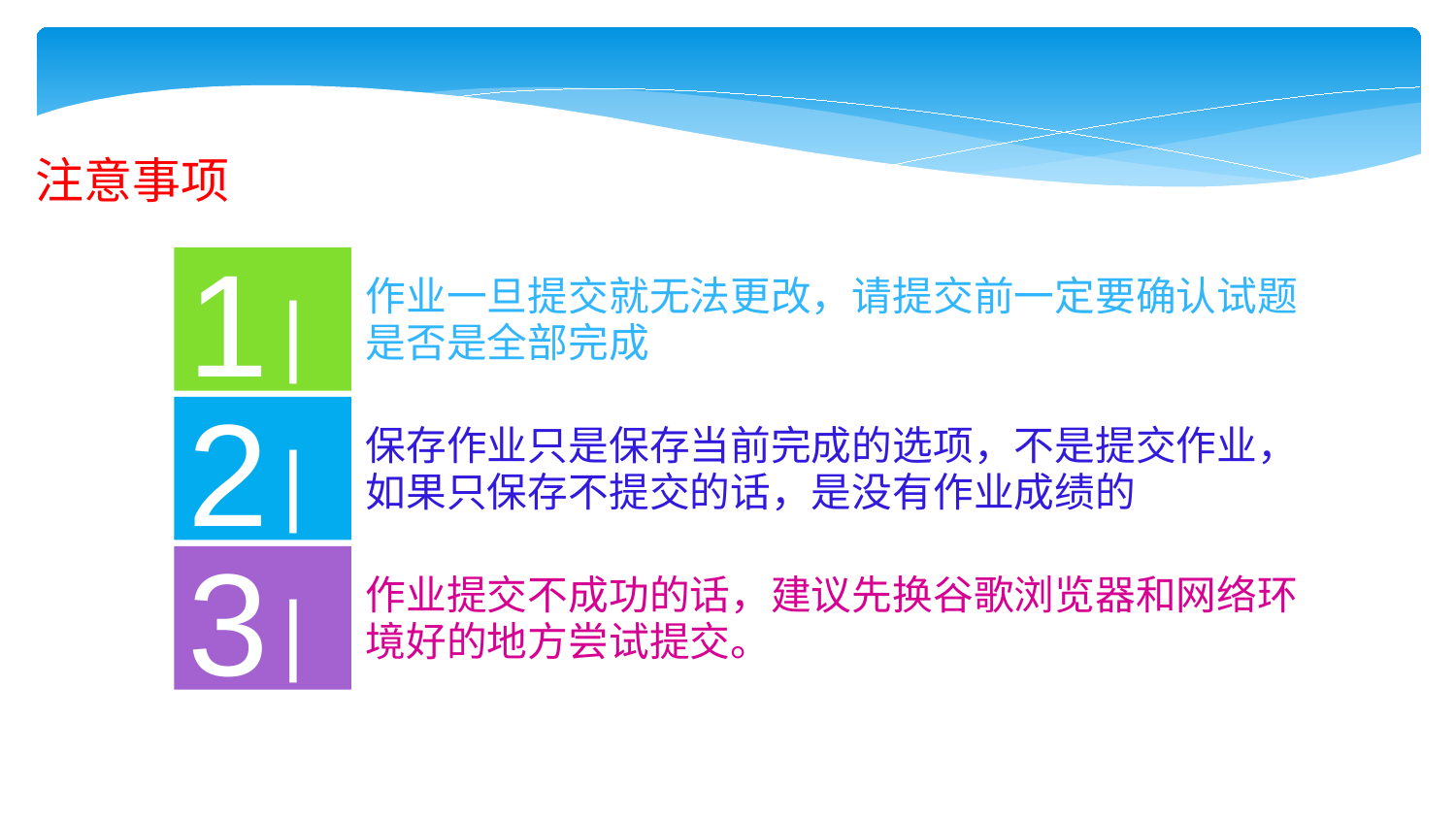

注意事项
1
作业一旦提交就无法更改，请提交前一定要确认试题是否是全部完成
|
2
保存作业只是保存当前完成的选项，不是提交作业，如果只保存不提交的话，是没有作业成绩的
|
3
作业提交不成功的话，建议先换谷歌浏览器和网络环境好的地方尝试提交。
|